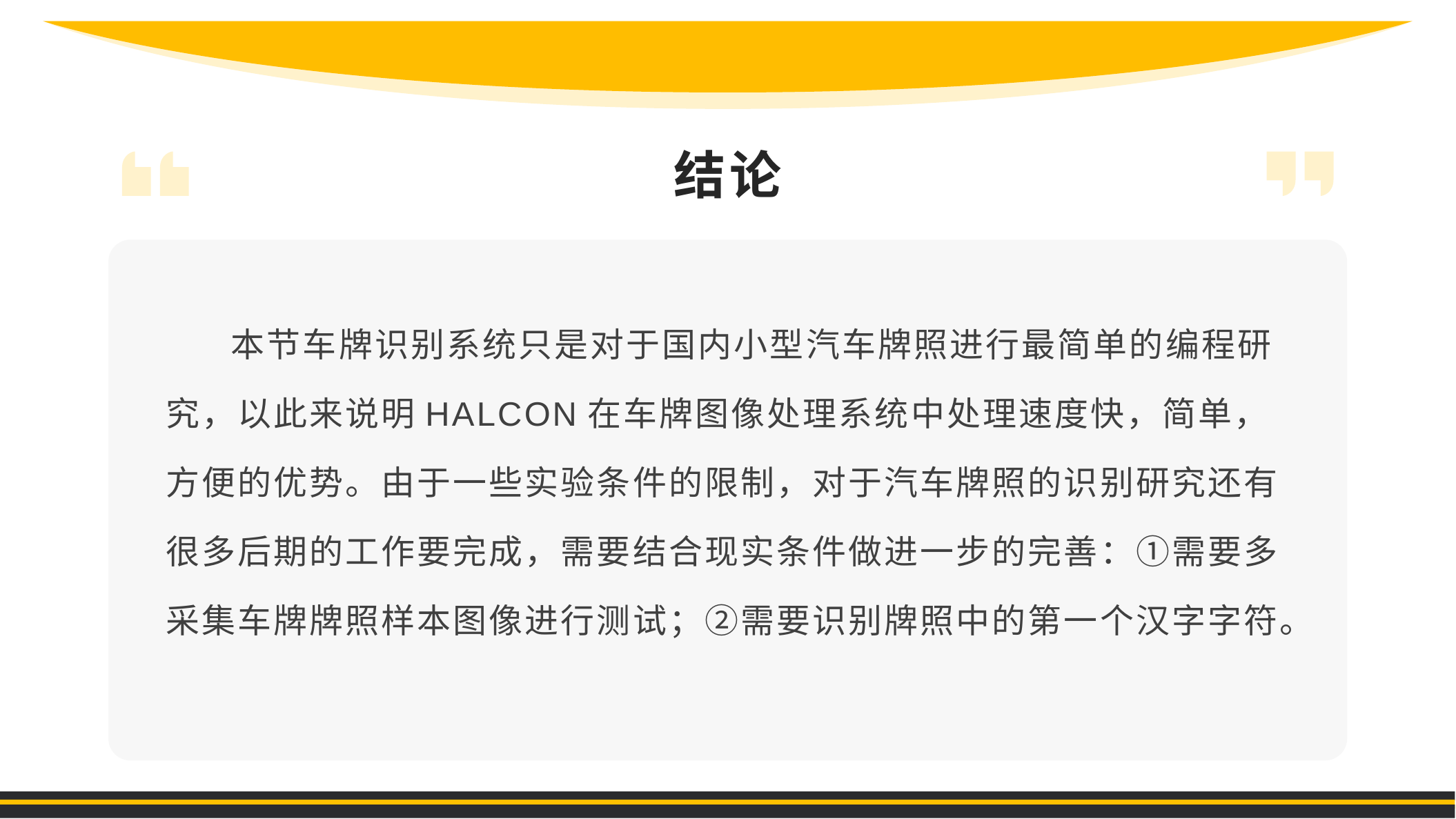

结论

      本节车牌识别系统只是对于国内小型汽车牌照进行最简单的编程研究，以此来说明HALCON在车牌图像处理系统中处理速度快，简单，方便的优势。由于一些实验条件的限制，对于汽车牌照的识别研究还有很多后期的工作要完成，需要结合现实条件做进一步的完善：①需要多采集车牌牌照样本图像进行测试；②需要识别牌照中的第一个汉字字符。